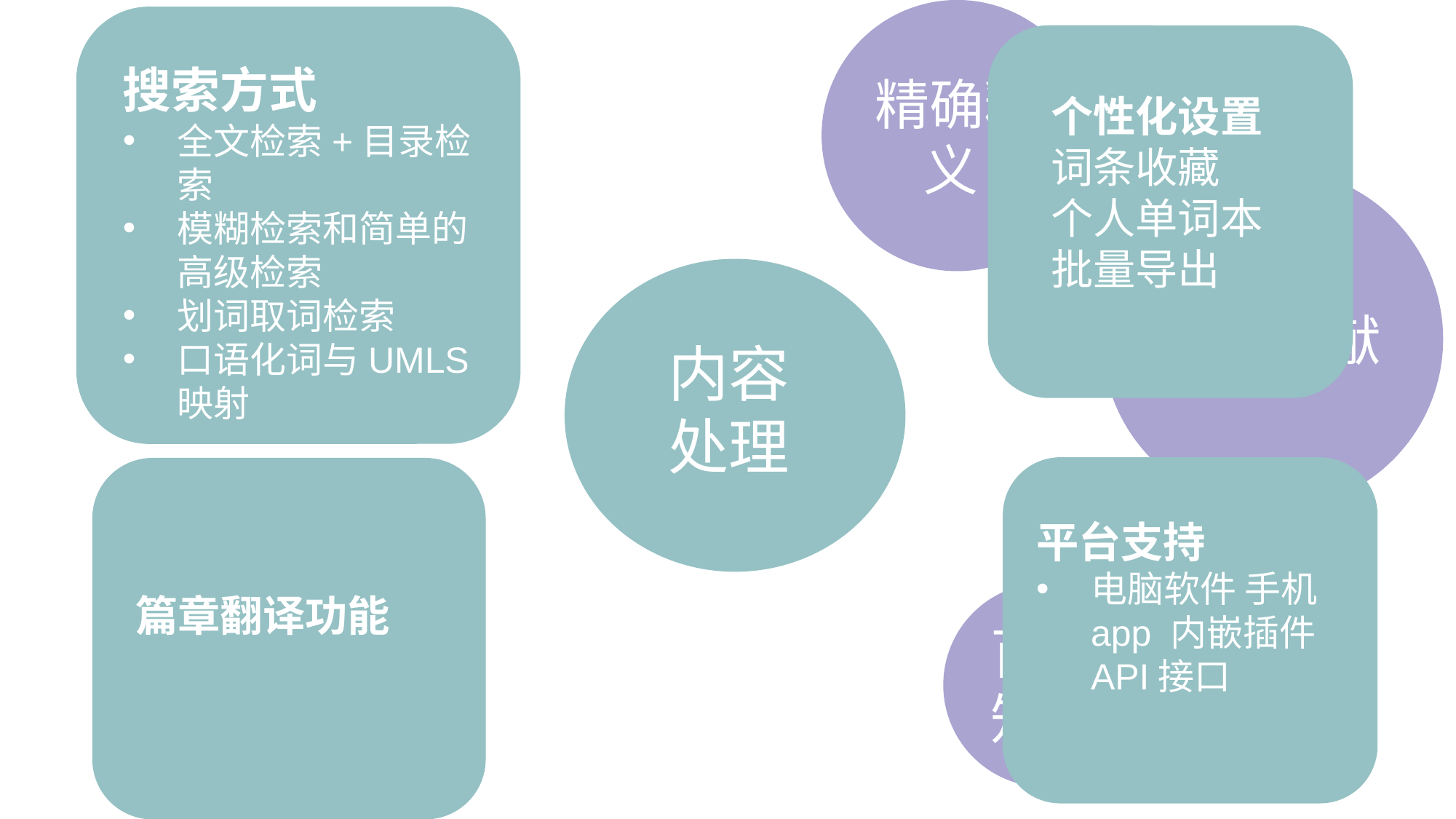

精确释义

搜索方式
全文检索+目录检索
模糊检索和简单的高级检索
划词取词检索
口语化词与UMLS映射

联想
个性化设置
词条收藏
个人单词本
批量导出

相关文献

内容处理

图解
平台支持
电脑软件 手机app 内嵌插件 API接口

百科知识
篇章翻译功能